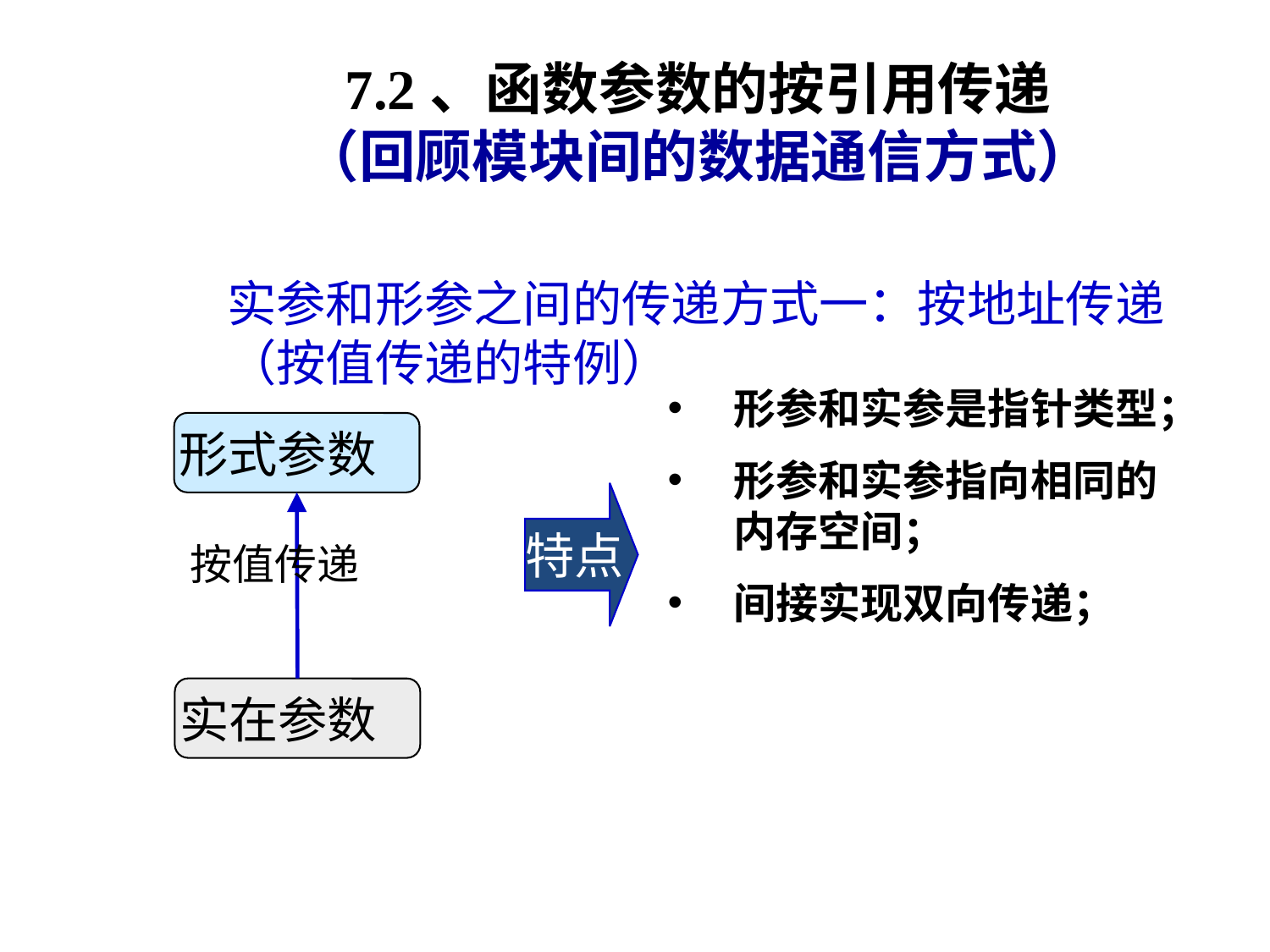

# 7.2、函数参数的按引用传递 （回顾模块间的数据通信方式）
实参和形参之间的传递方式一：按地址传递（按值传递的特例）
形参和实参是指针类型；
形参和实参指向相同的内存空间；
间接实现双向传递；
形式参数
按值传递
实在参数
特点